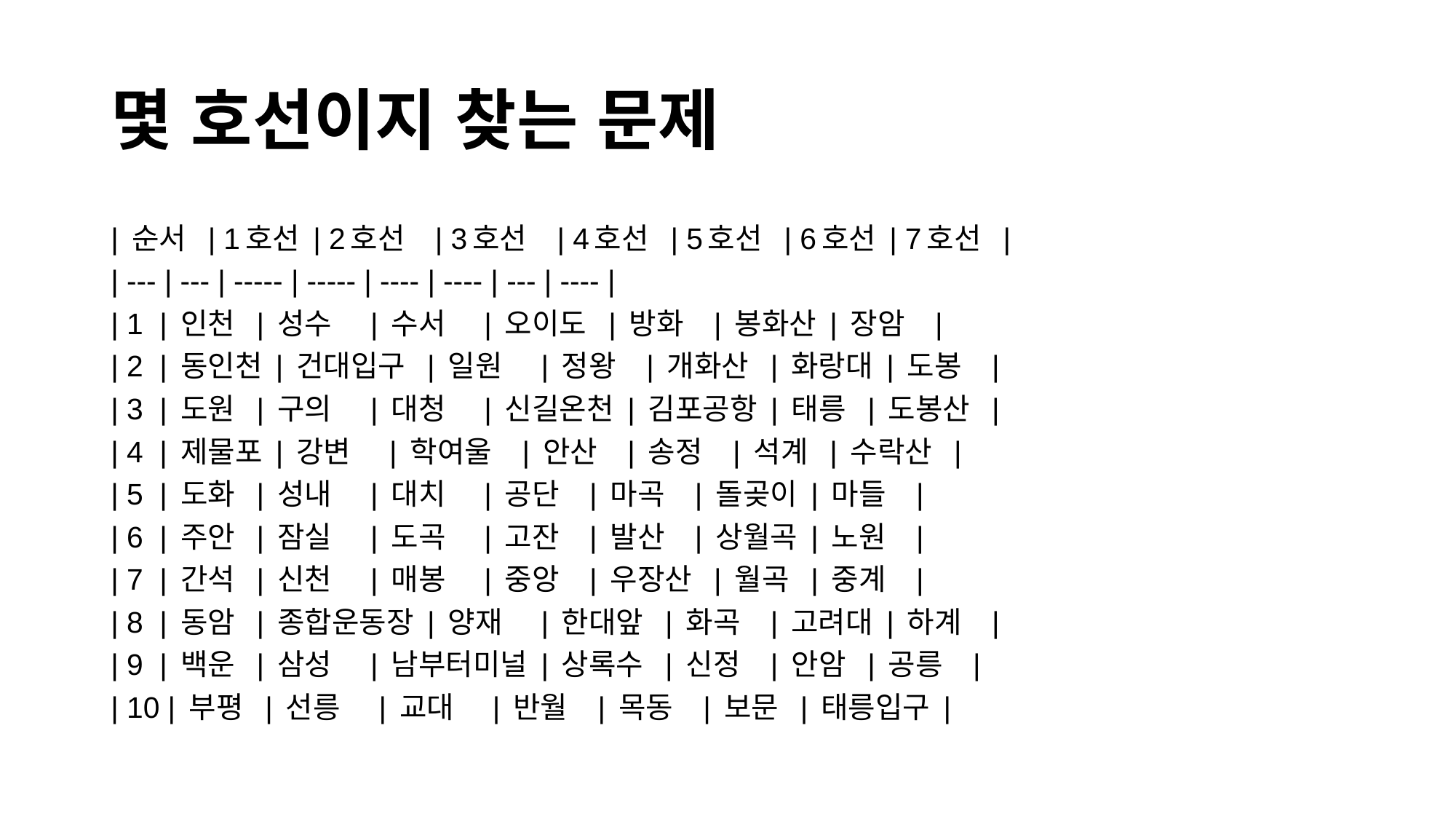

# 몇 호선이지 찾는 문제
| 순서  | 1호선 | 2호선   | 3호선   | 4호선  | 5호선  | 6호선 | 7호선  |
| --- | --- | ----- | ----- | ---- | ---- | --- | ---- |
| 1  | 인천  | 성수    | 수서    | 오이도  | 방화   | 봉화산 | 장암   |
| 2  | 동인천 | 건대입구  | 일원    | 정왕   | 개화산  | 화랑대 | 도봉   |
| 3  | 도원  | 구의    | 대청    | 신길온천 | 김포공항 | 태릉  | 도봉산  |
| 4  | 제물포 | 강변    | 학여울   | 안산   | 송정   | 석계  | 수락산  |
| 5  | 도화  | 성내    | 대치    | 공단   | 마곡   | 돌곶이 | 마들   |
| 6  | 주안  | 잠실    | 도곡    | 고잔   | 발산   | 상월곡 | 노원   |
| 7  | 간석  | 신천    | 매봉    | 중앙   | 우장산  | 월곡  | 중계   |
| 8  | 동암  | 종합운동장 | 양재    | 한대앞  | 화곡   | 고려대 | 하계   |
| 9  | 백운  | 삼성    | 남부터미널 | 상록수  | 신정   | 안암  | 공릉   |
| 10 | 부평  | 선릉    | 교대    | 반월   | 목동   | 보문  | 태릉입구 |